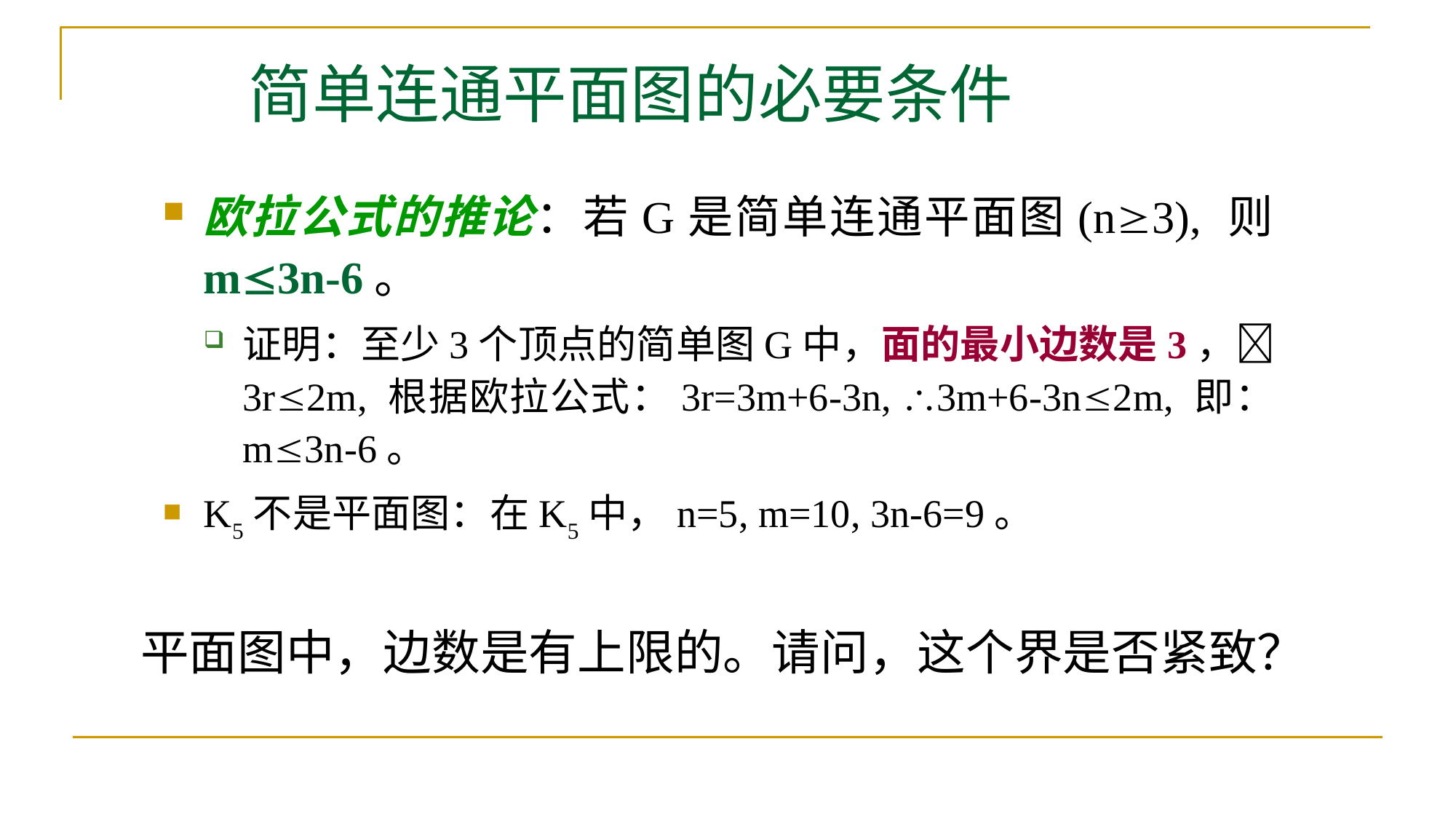

# 简单连通平面图的必要条件
欧拉公式的推论：若G是简单连通平面图(n≥3), 则m≤3n-6。
证明：至少3个顶点的简单图G中，面的最小边数是3，∴3r≤2m, 根据欧拉公式：3r=3m+6-3n, ∴3m+6-3n≤2m, 即：m≤3n-6。
K5不是平面图：在K5中，n=5, m=10, 3n-6=9。
平面图中，边数是有上限的。请问，这个界是否紧致？